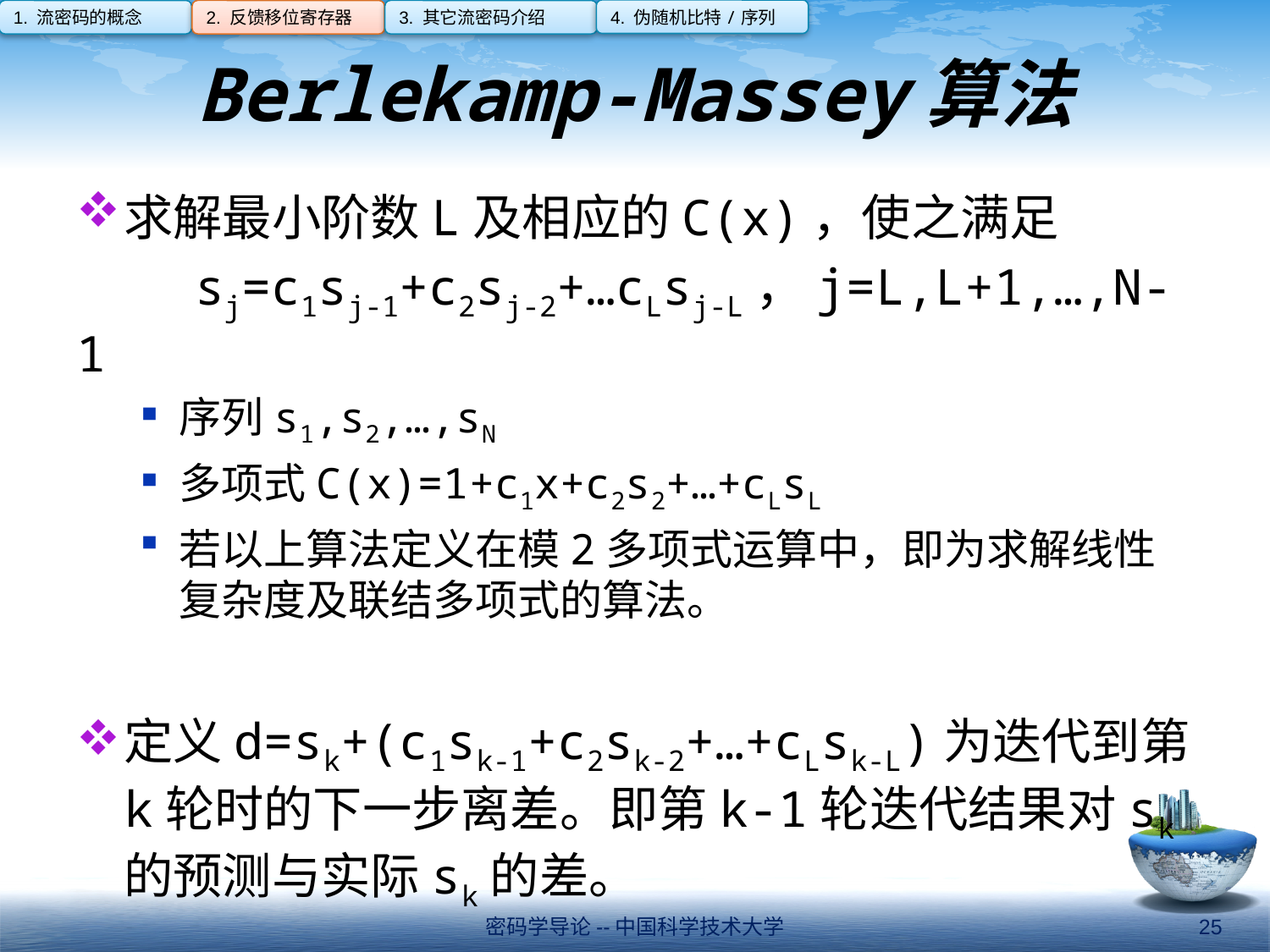

4. 伪随机比特/序列
1. 流密码的概念
2. 反馈移位寄存器
3. 其它流密码介绍
# Berlekamp-Massey算法
求解最小阶数L及相应的C(x)，使之满足
    sj=c1sj-1+c2sj-2+…cLsj-L，j=L,L+1,…,N-1
序列s1,s2,…,sN
多项式C(x)=1+c1x+c2s2+…+cLsL
若以上算法定义在模2多项式运算中，即为求解线性复杂度及联结多项式的算法。

定义d=sk+(c1sk-1+c2sk-2+…+cLsk-L)为迭代到第k轮时的下一步离差。即第k-1轮迭代结果对sk的预测与实际sk的差。
密码学导论--中国科学技术大学
25